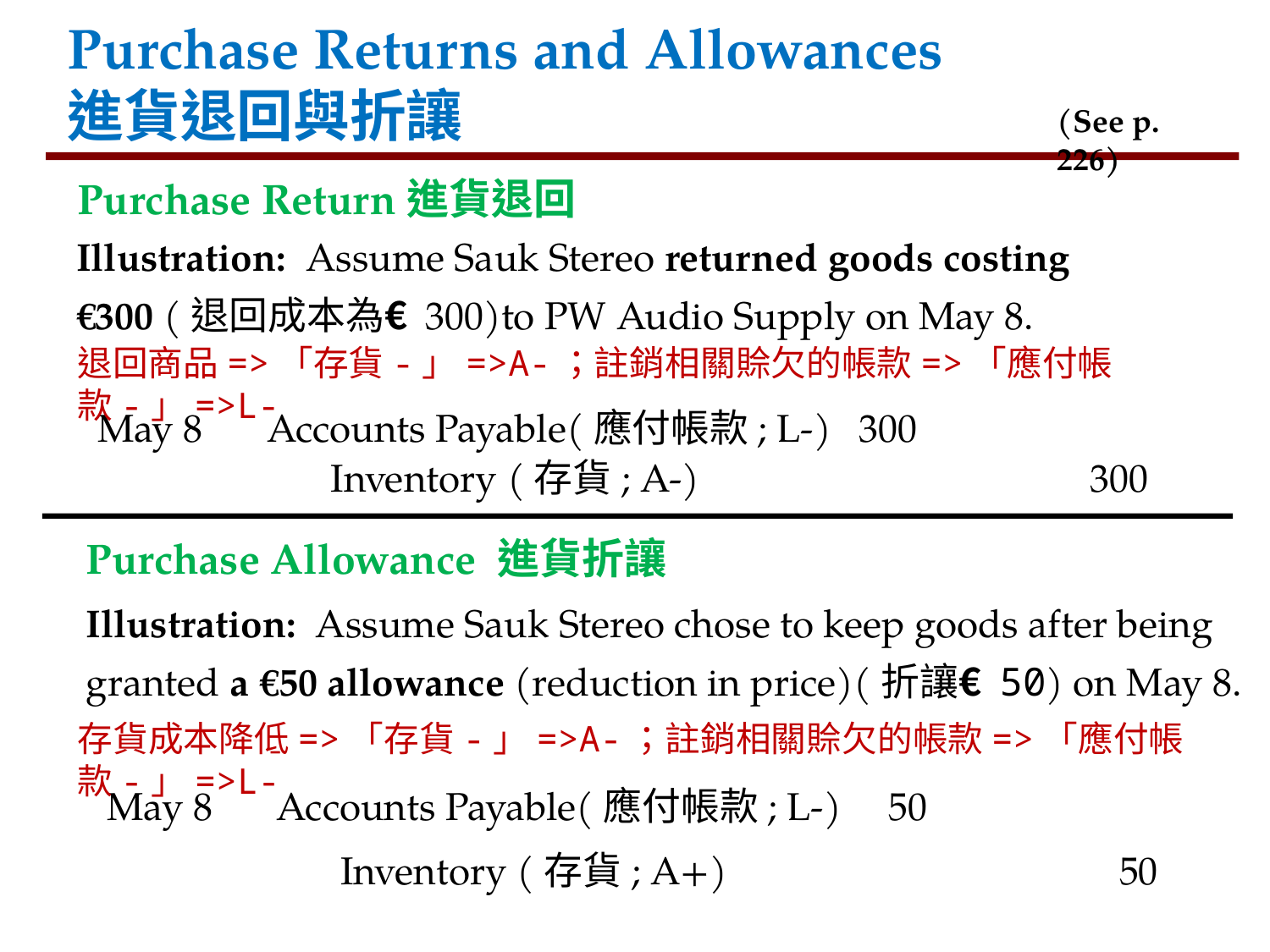

Purchase Returns and Allowances
進貨退回與折讓
(See p. 226)

Purchase Return進貨退回
Illustration:  Assume Sauk Stereo returned goods costing €300 (退回成本為€ 300)to PW Audio Supply on May 8.
退回商品=>「存貨-」=>A-；註銷相關賒欠的帳款=>「應付帳款-」=>L-
May 8
Accounts Payable(應付帳款; L-)	300
Inventory (存貨; A-)		300

Purchase Allowance 進貨折讓
Illustration:  Assume Sauk Stereo chose to keep goods after being granted a €50 allowance (reduction in price)(折讓€ 50) on May 8.
存貨成本降低=>「存貨-」=>A-；註銷相關賒欠的帳款=>「應付帳款-」=>L-
May 8
Accounts Payable(應付帳款; L-)	50
Inventory (存貨; A+)		50